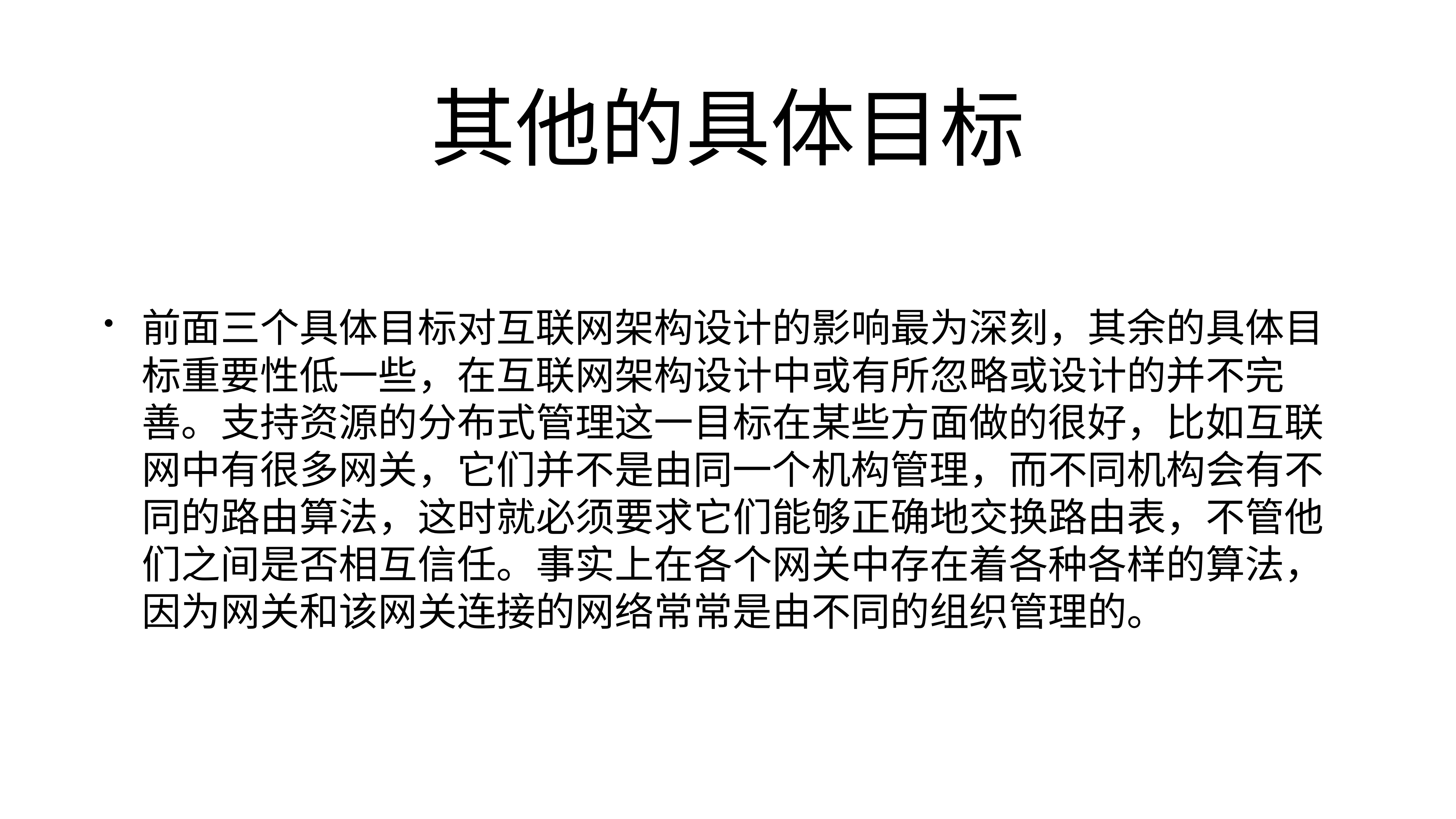

# 其他的具体目标
前面三个具体目标对互联网架构设计的影响最为深刻，其余的具体目标重要性低一些，在互联网架构设计中或有所忽略或设计的并不完善。支持资源的分布式管理这一目标在某些方面做的很好，比如互联网中有很多网关，它们并不是由同一个机构管理，而不同机构会有不同的路由算法，这时就必须要求它们能够正确地交换路由表，不管他们之间是否相互信任。事实上在各个网关中存在着各种各样的算法，因为网关和该网关连接的网络常常是由不同的组织管理的。